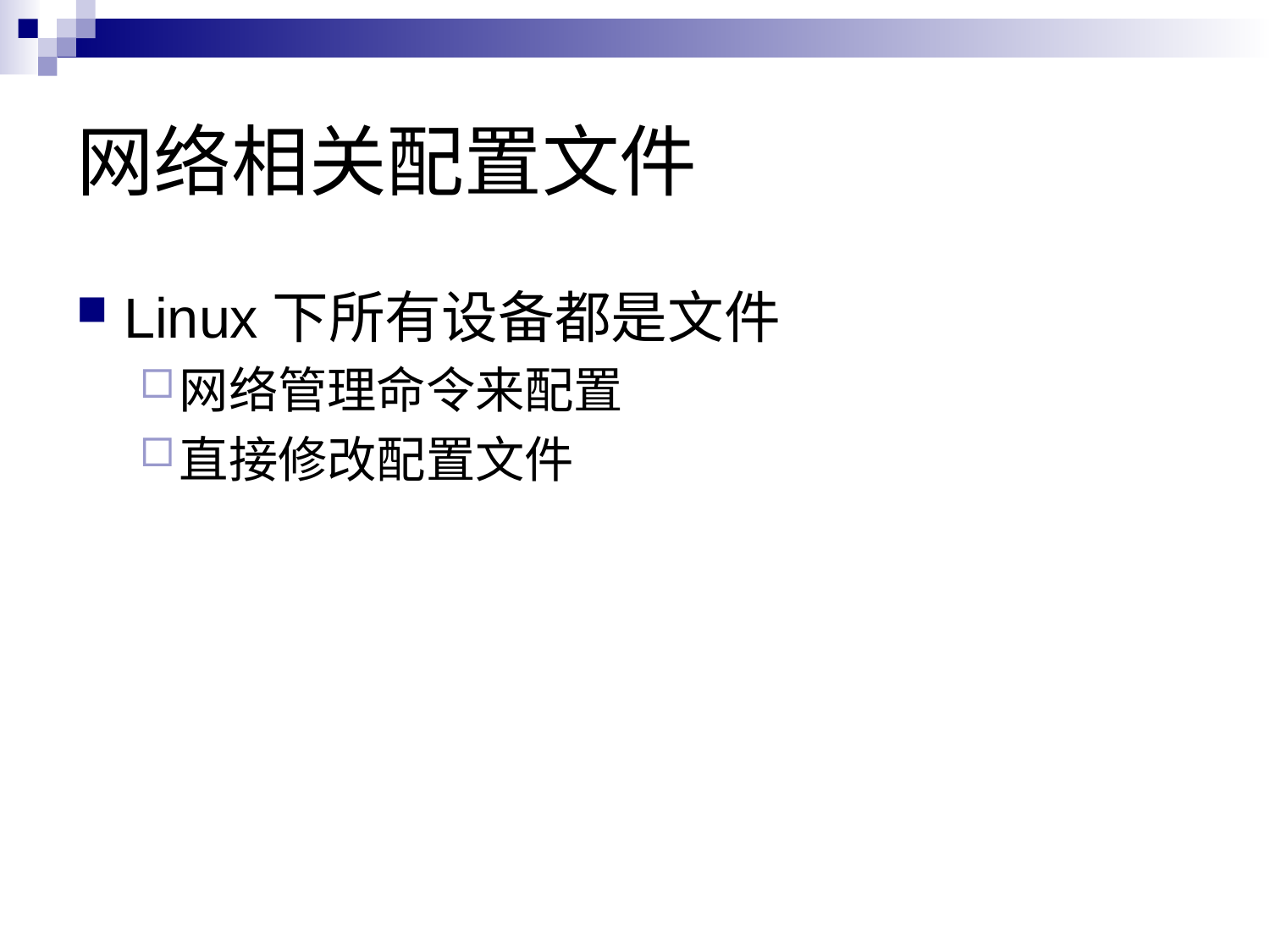

# 网络相关配置文件
Linux下所有设备都是文件
网络管理命令来配置
直接修改配置文件